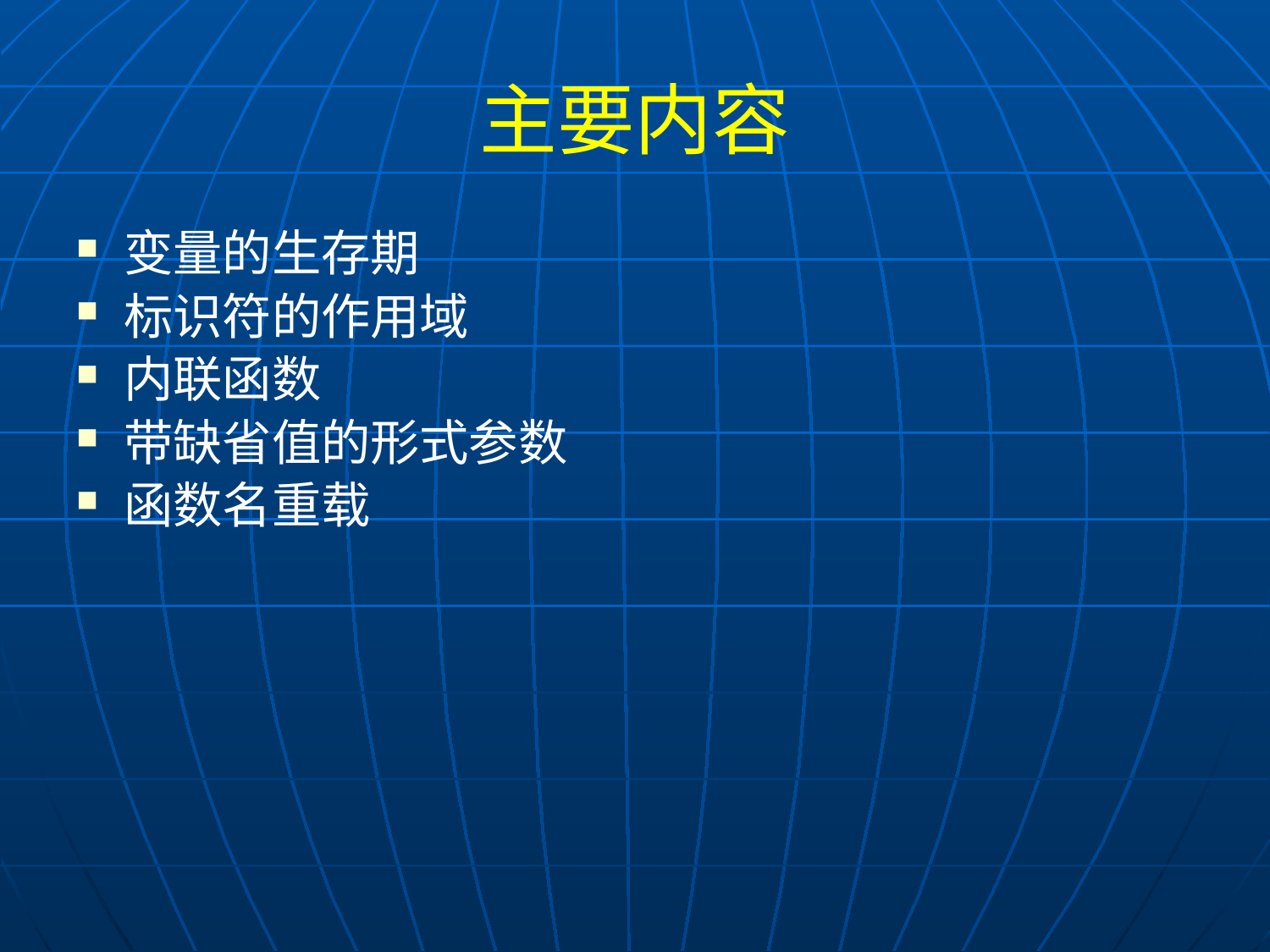

# 主要内容
变量的生存期
标识符的作用域
内联函数
带缺省值的形式参数
函数名重载